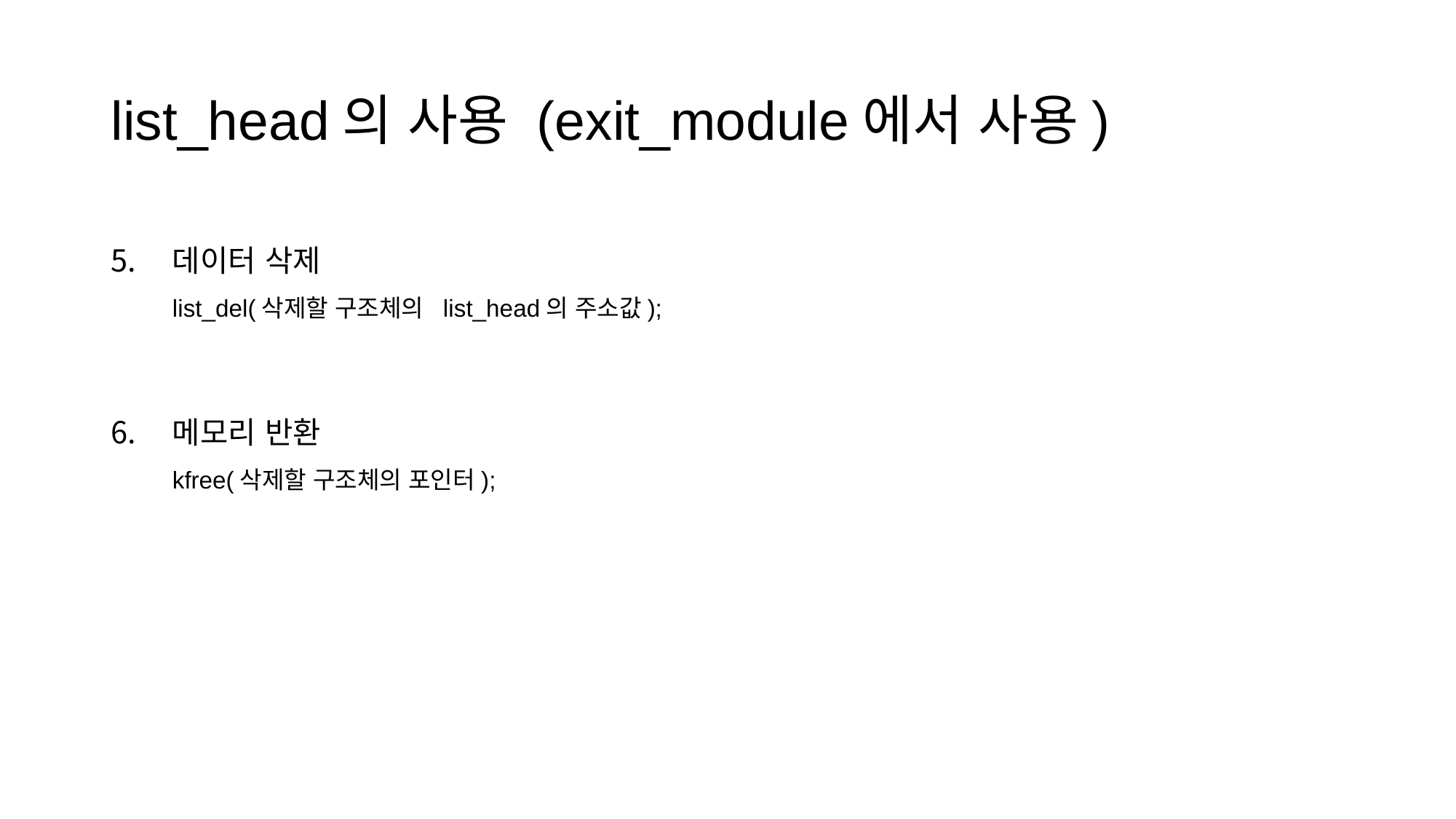

# list_head의 사용 (exit_module에서 사용)
데이터 삭제
list_del(삭제할 구조체의  list_head의 주소값);

메모리 반환
kfree(삭제할 구조체의 포인터);